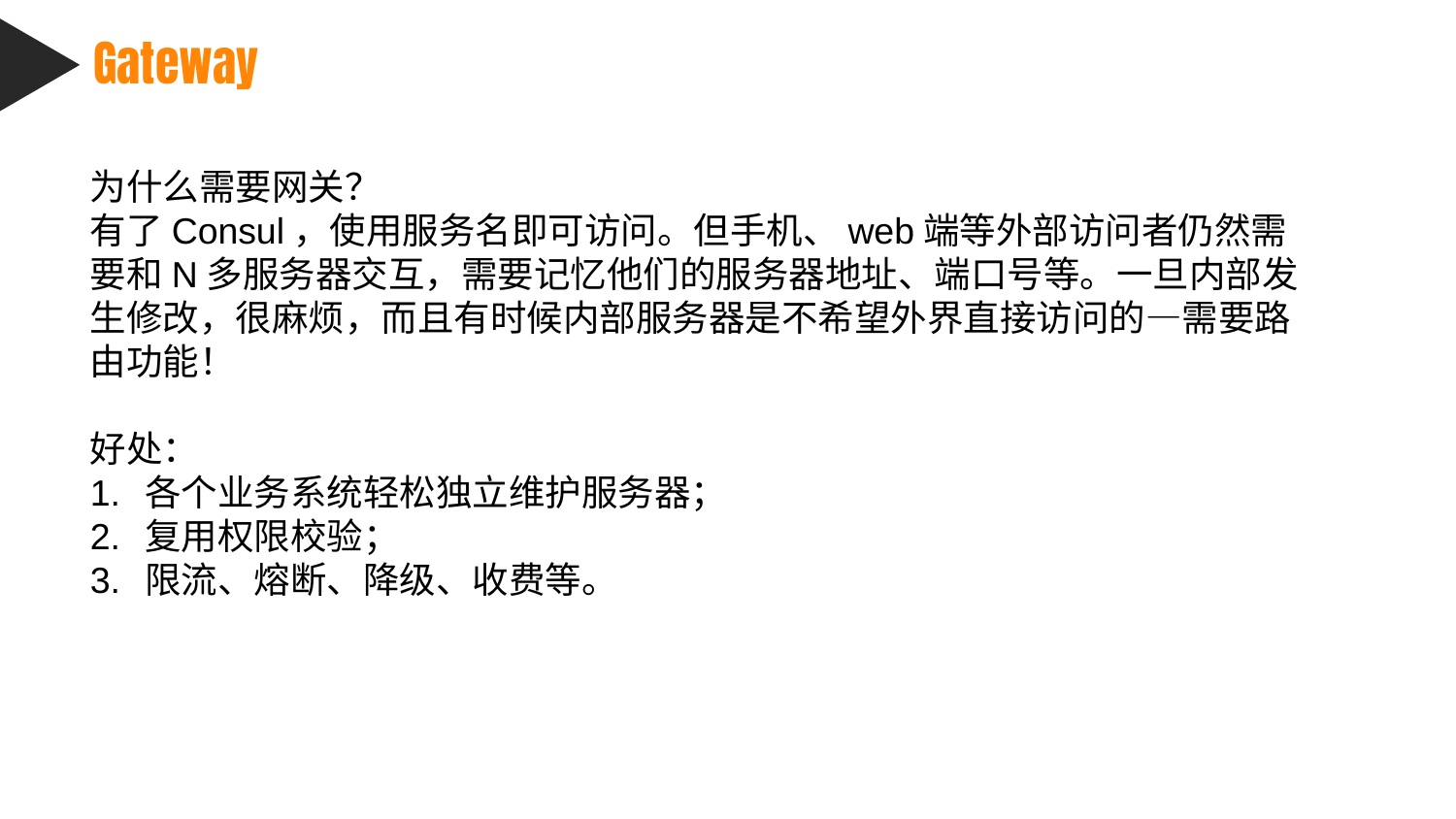

Gateway
为什么需要网关？
有了Consul，使用服务名即可访问。但手机、web端等外部访问者仍然需要和N多服务器交互，需要记忆他们的服务器地址、端口号等。一旦内部发生修改，很麻烦，而且有时候内部服务器是不希望外界直接访问的—需要路由功能！

好处：
各个业务系统轻松独立维护服务器；
复用权限校验；
限流、熔断、降级、收费等。